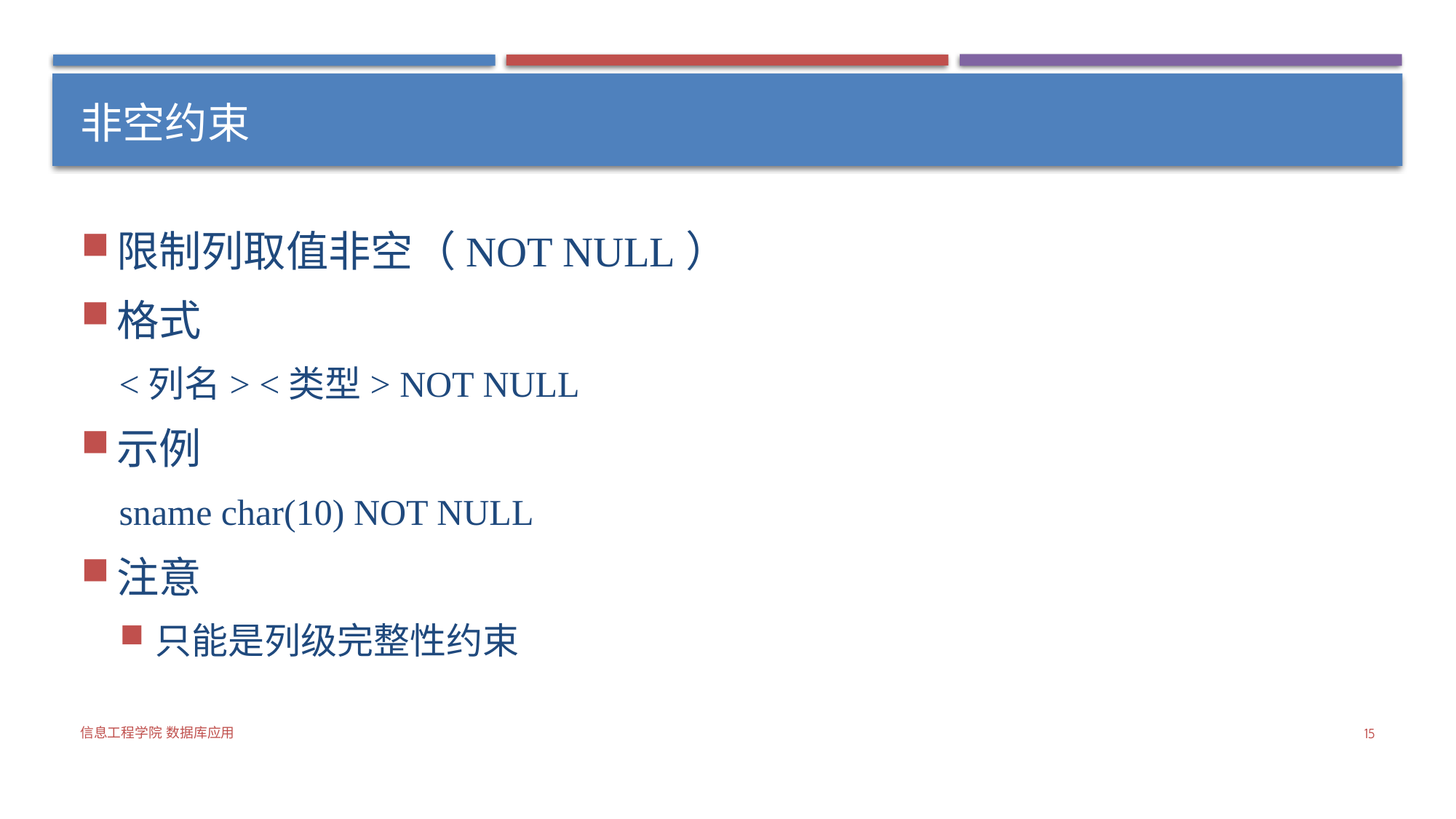

# 非空约束
限制列取值非空（NOT NULL）
格式
<列名> <类型> NOT NULL
示例
sname char(10) NOT NULL
注意
只能是列级完整性约束
信息工程学院 数据库应用
15